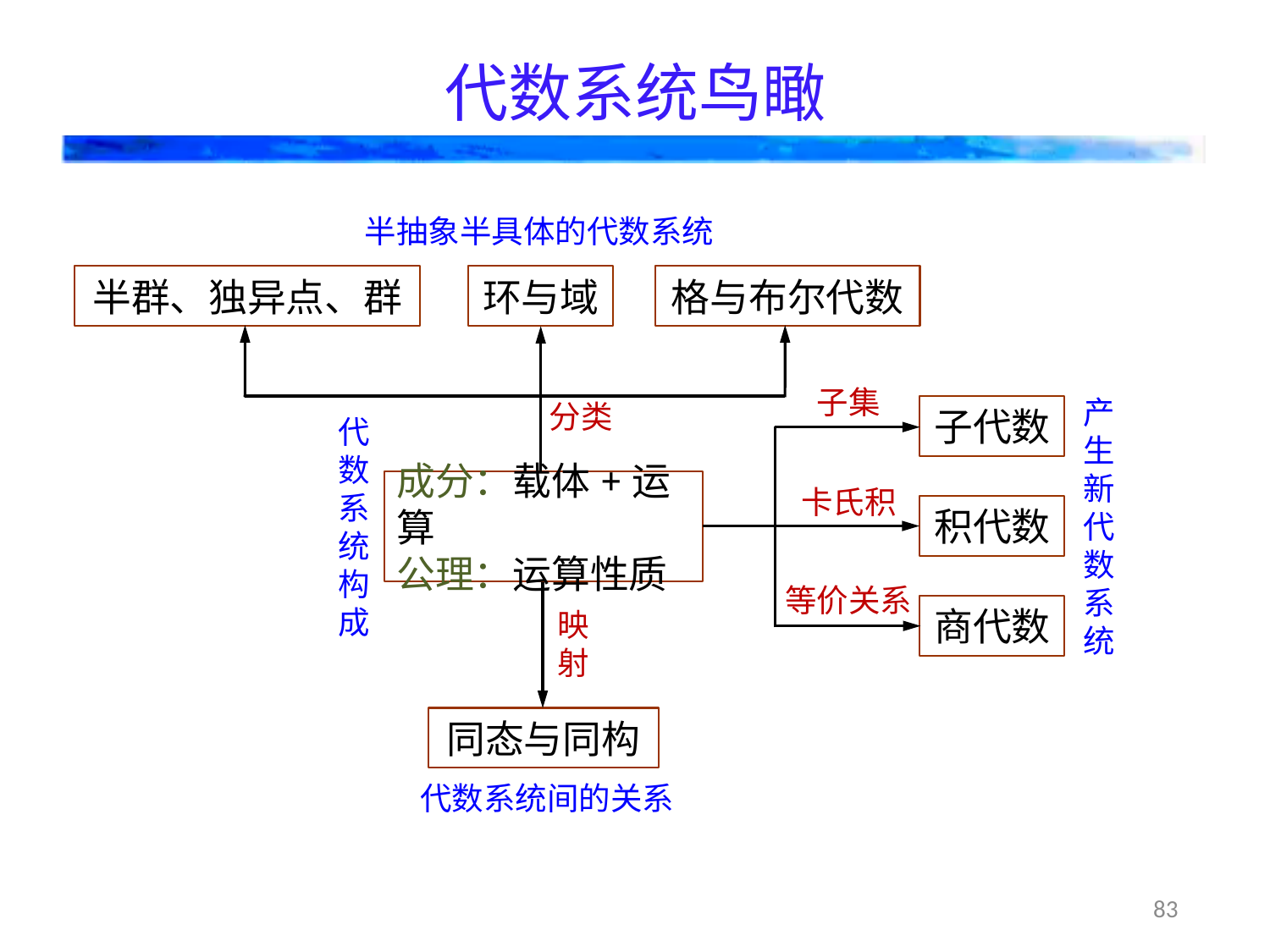

# 代数系统鸟瞰
半抽象半具体的代数系统
半群、独异点、群
环与域
格与布尔代数
分类
子集
子代数
卡氏积
积代数
等价关系
商代数
产生新代数系统
代数系统构成
成分：载体+运算
公理：运算性质
映射
同态与同构
代数系统间的关系
83